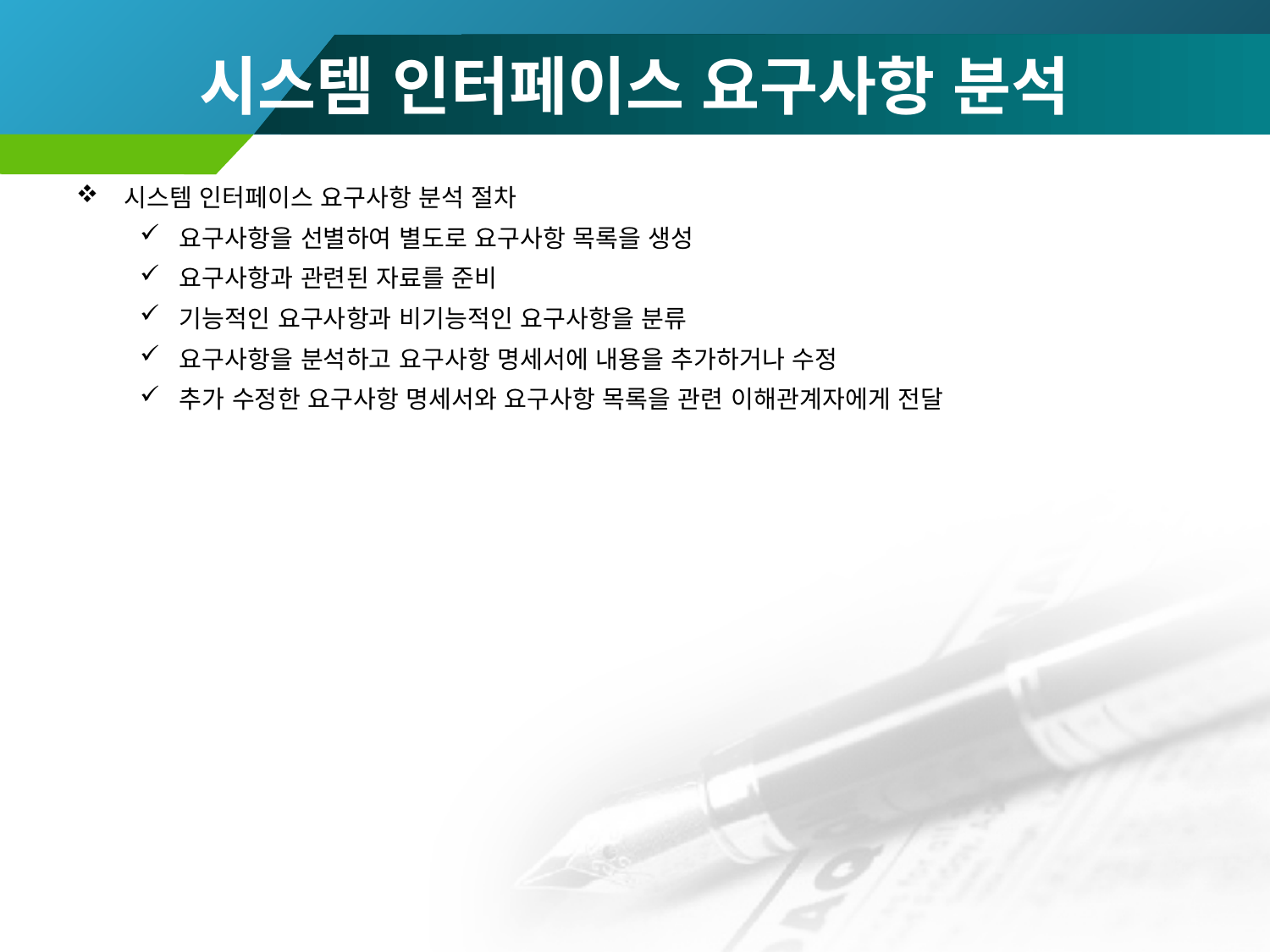

# 시스템 인터페이스 요구사항 분석
시스템 인터페이스 요구사항 분석 절차
요구사항을 선별하여 별도로 요구사항 목록을 생성
요구사항과 관련된 자료를 준비
기능적인 요구사항과 비기능적인 요구사항을 분류
요구사항을 분석하고 요구사항 명세서에 내용을 추가하거나 수정
추가 수정한 요구사항 명세서와 요구사항 목록을 관련 이해관계자에게 전달